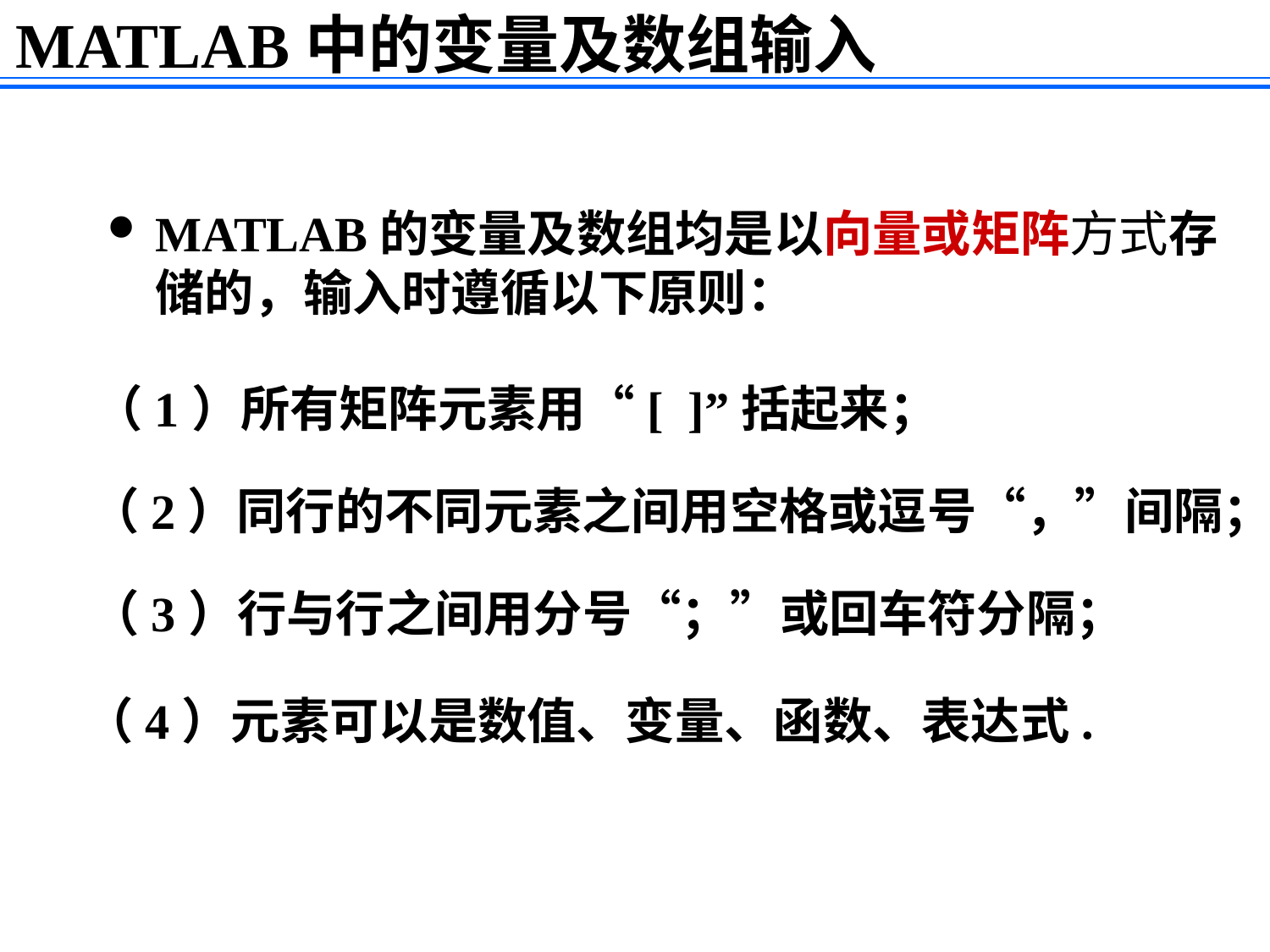

MATLAB中的变量及数组输入

MATLAB的变量及数组均是以向量或矩阵方式存储的，输入时遵循以下原则：
（1）所有矩阵元素用“[  ]”括起来；
（2）同行的不同元素之间用空格或逗号“，”间隔；
（3）行与行之间用分号“；”或回车符分隔；
（4）元素可以是数值、变量、函数、表达式.